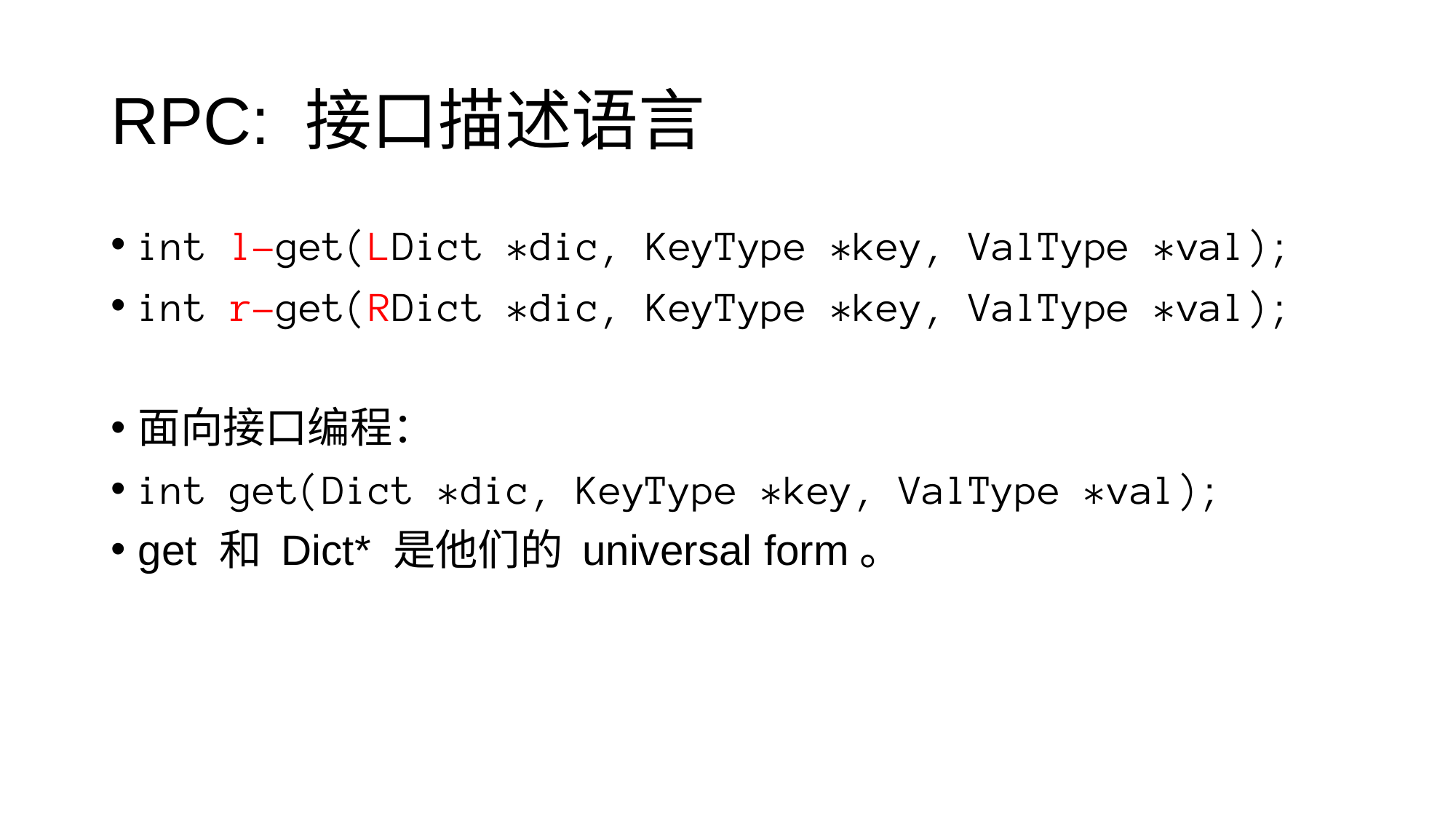

# RPC: 接口描述语言
int l-get(LDict *dic, KeyType *key, ValType *val);
int r-get(RDict *dic, KeyType *key, ValType *val);

面向接口编程：
int get(Dict *dic, KeyType *key, ValType *val);
get 和 Dict* 是他们的 universal form。